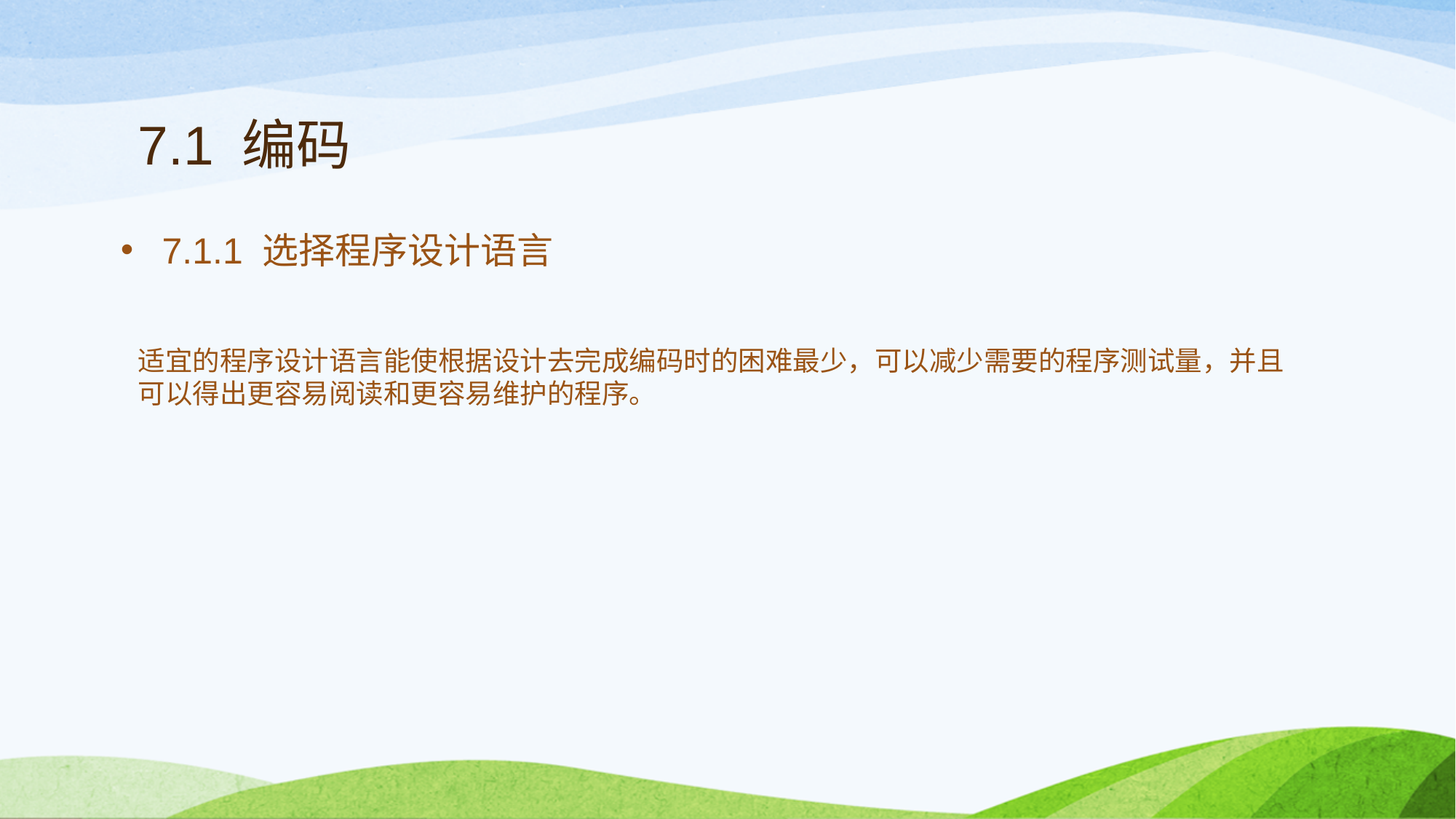

# 7.1 编码
7.1.1 选择程序设计语言
适宜的程序设计语言能使根据设计去完成编码时的困难最少，可以减少需要的程序测试量，并且可以得出更容易阅读和更容易维护的程序。